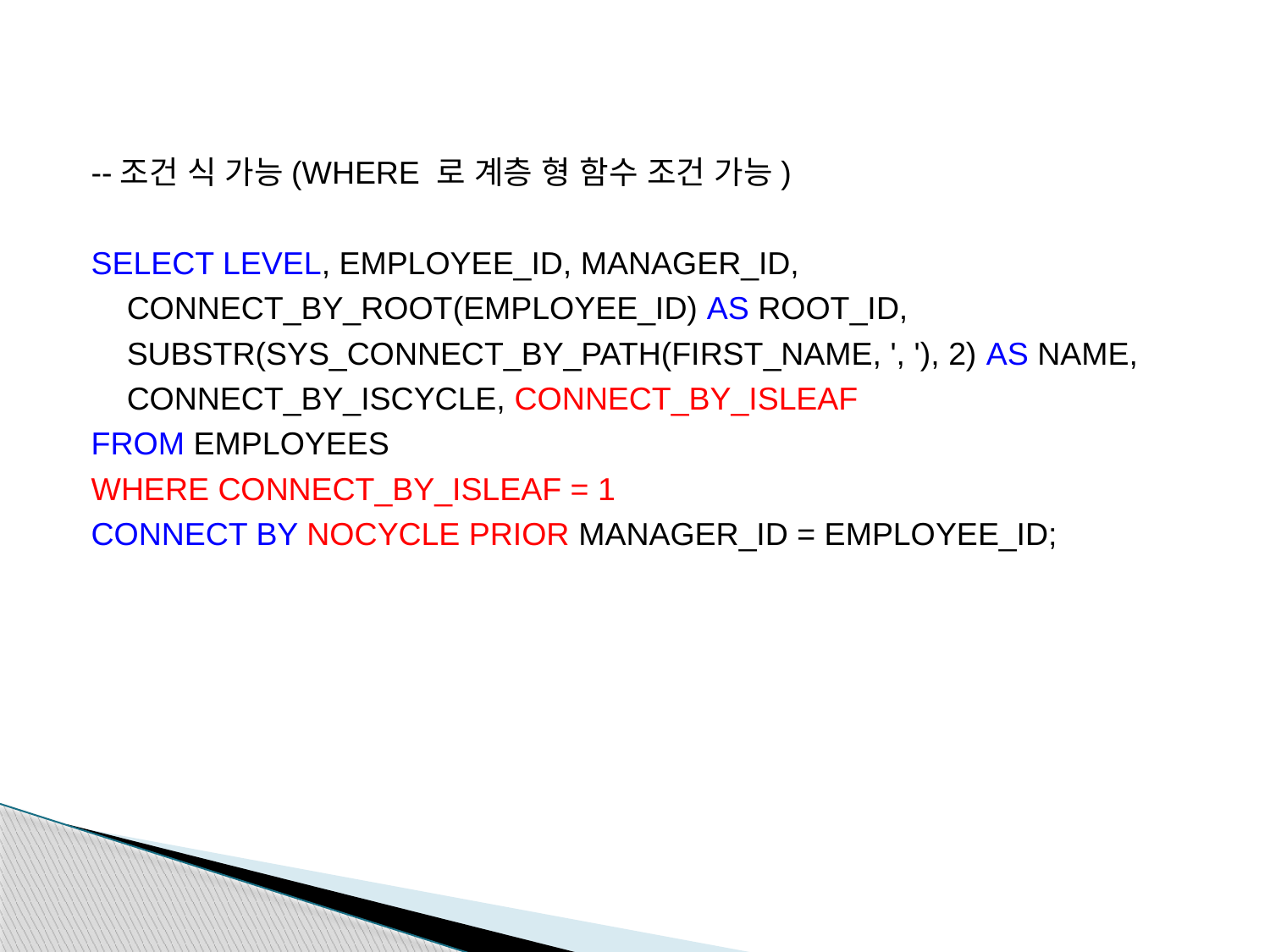

--조건 식 가능(WHERE 로 계층 형 함수 조건 가능)

SELECT LEVEL, EMPLOYEE_ID, MANAGER_ID,
	CONNECT_BY_ROOT(EMPLOYEE_ID) AS ROOT_ID,
	SUBSTR(SYS_CONNECT_BY_PATH(FIRST_NAME, ', '), 2) AS NAME,
	CONNECT_BY_ISCYCLE, CONNECT_BY_ISLEAF
FROM EMPLOYEES
WHERE CONNECT_BY_ISLEAF = 1
CONNECT BY NOCYCLE PRIOR MANAGER_ID = EMPLOYEE_ID;